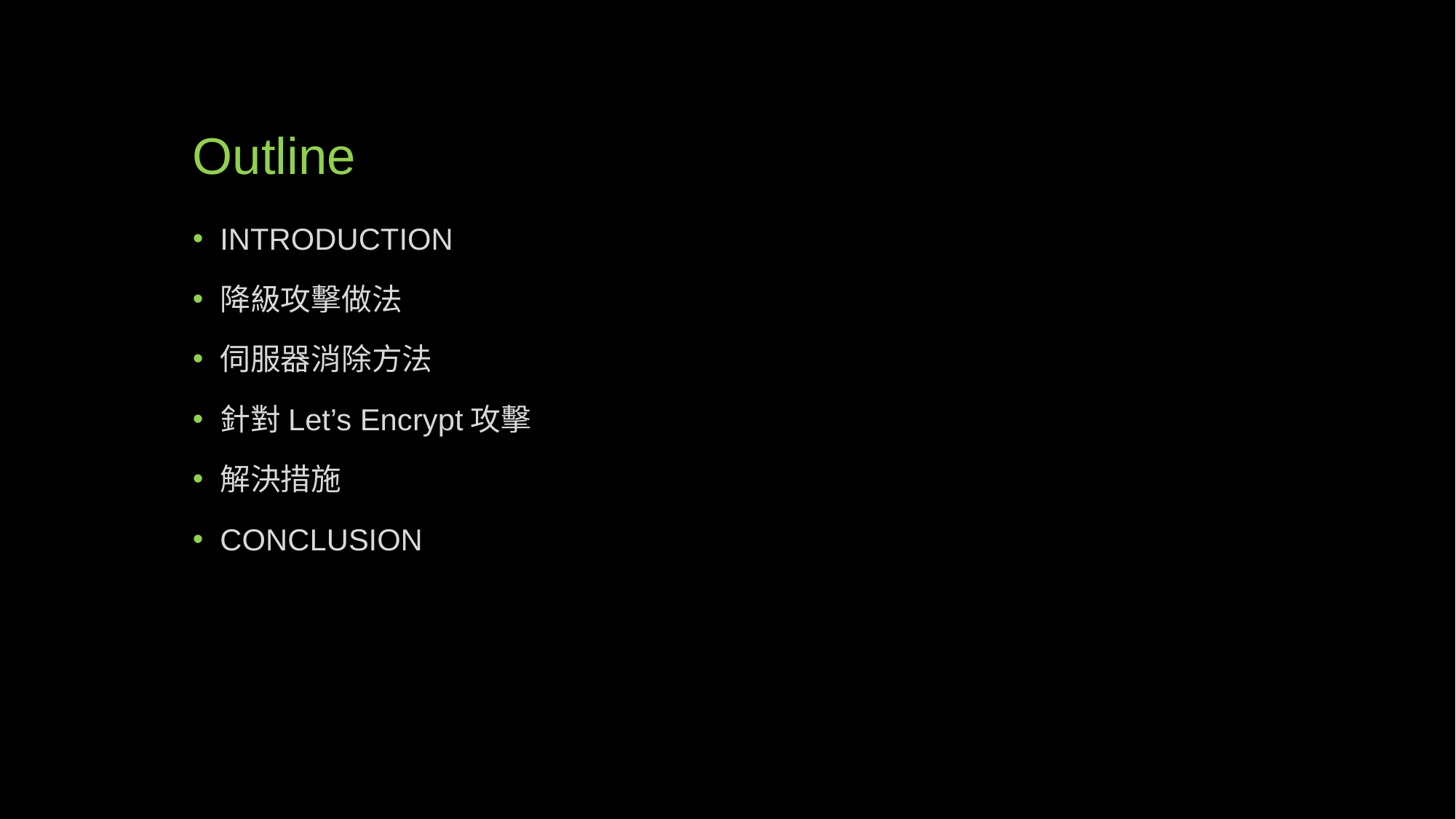

# Outline
INTRODUCTION
降級攻擊做法
伺服器消除方法
針對Let’s Encrypt攻擊
解決措施
CONCLUSION